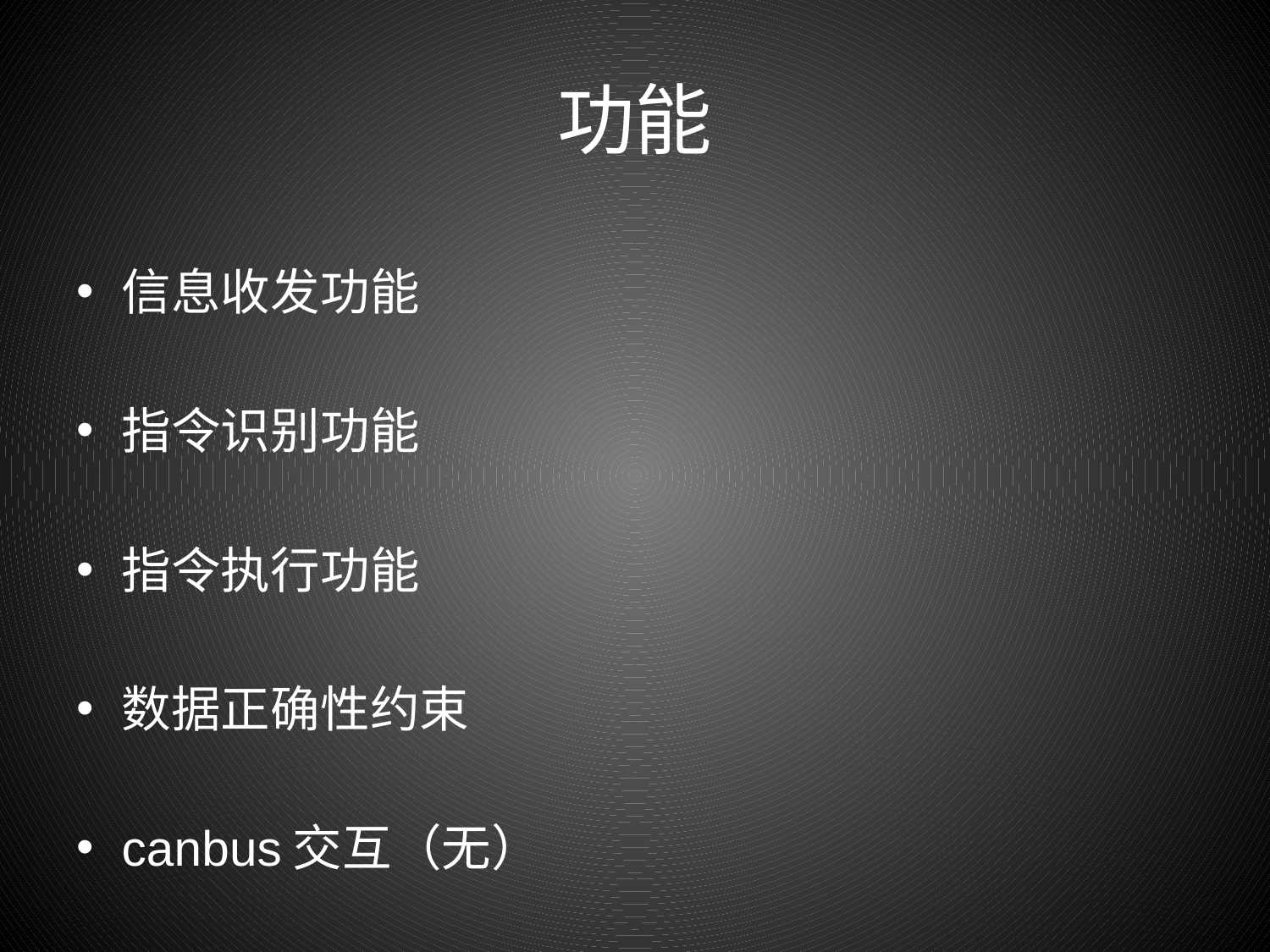

# 功能
信息收发功能

指令识别功能

指令执行功能

数据正确性约束

canbus交互（无）